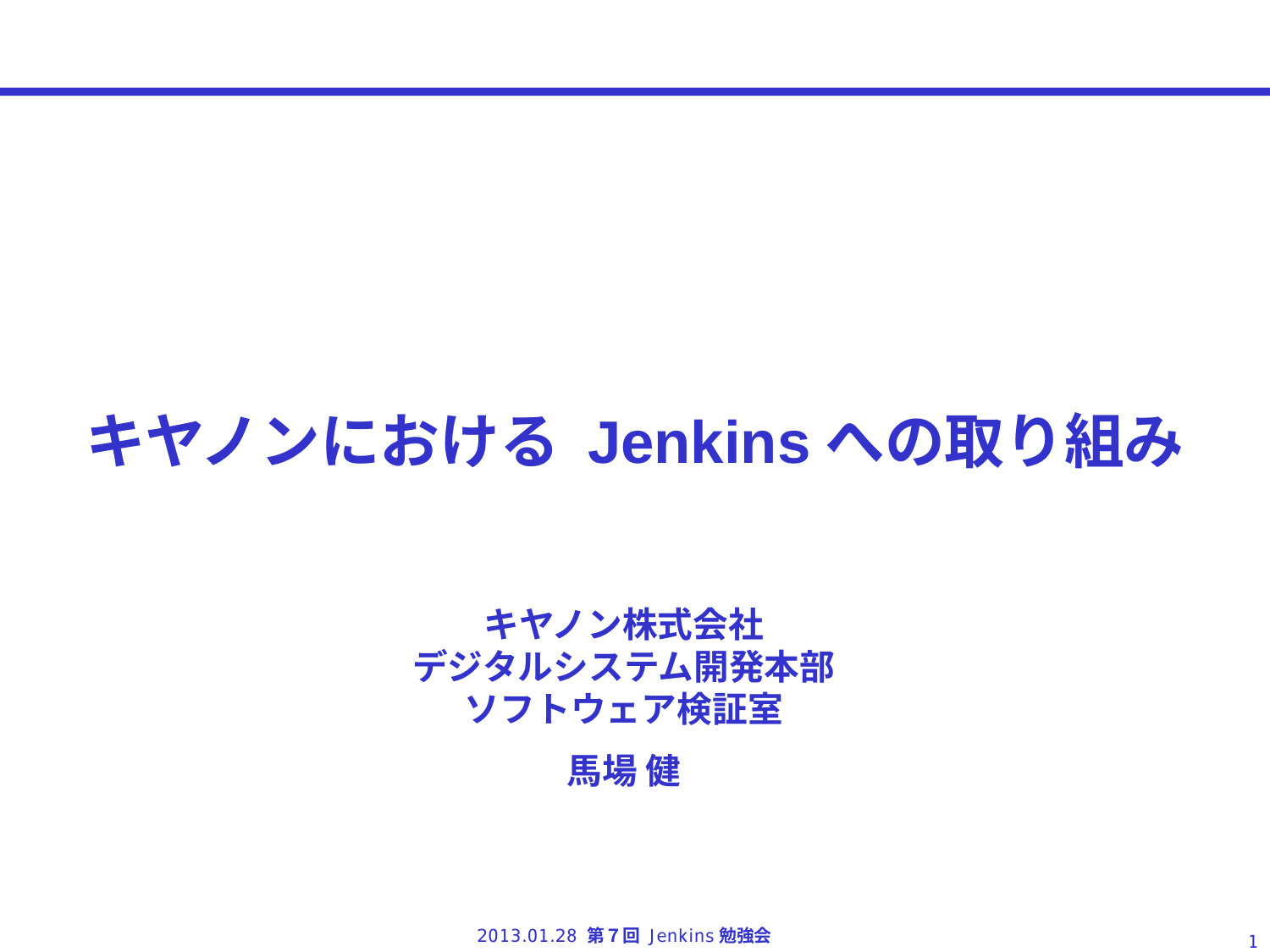

# キヤノンにおける Jenkinsへの取り組み
キヤノン株式会社
デジタルシステム開発本部
ソフトウェア検証室
馬場 健